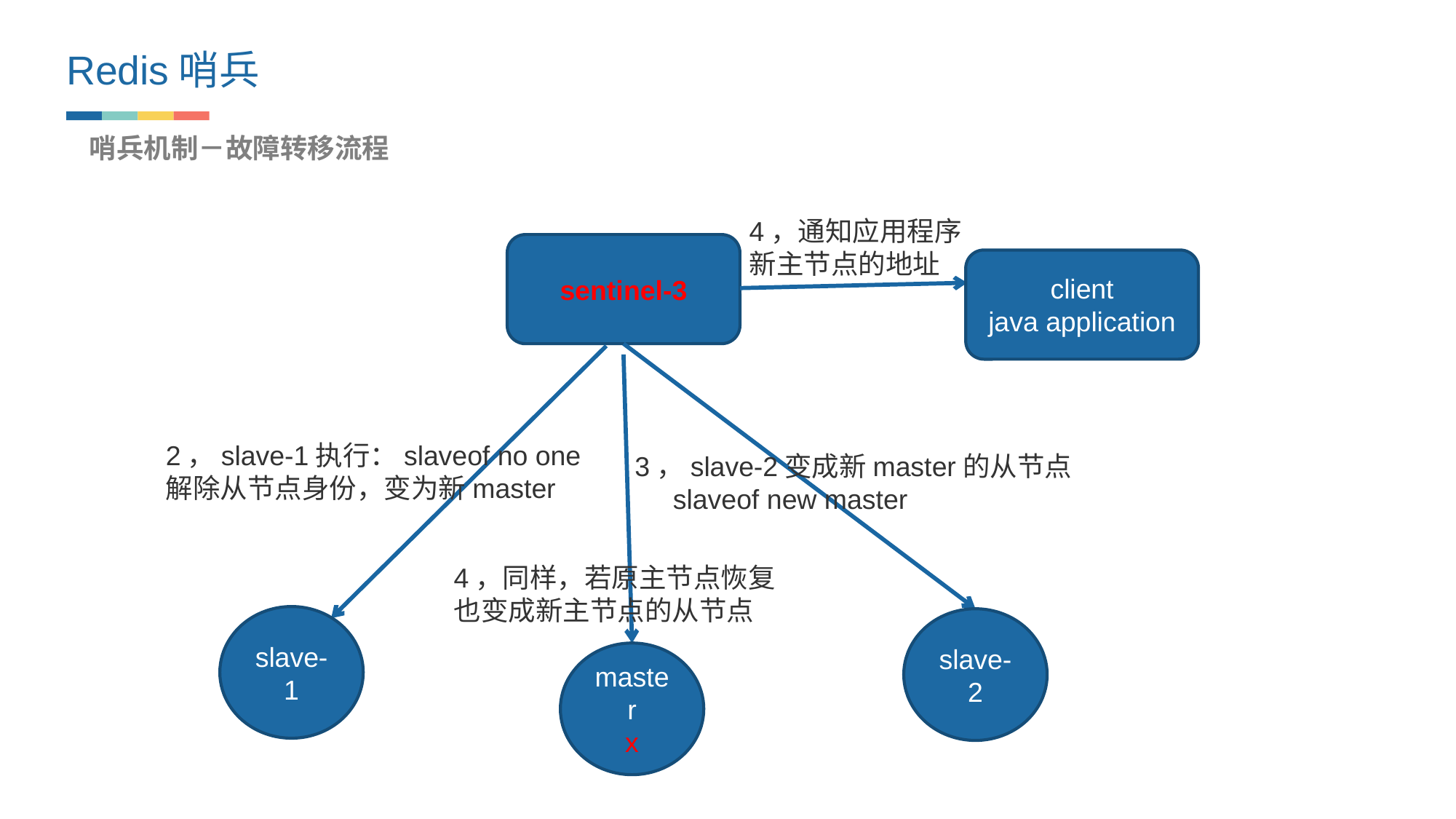

Redis哨兵

哨兵机制－故障转移流程
4，通知应用程序
新主节点的地址
sentinel-3
client
java application
2，slave-1执行：slaveof no one
解除从节点身份，变为新master
3，slave-2变成新master的从节点
     slaveof new master
4，同样，若原主节点恢复
也变成新主节点的从节点
slave-1
slave-2
master
x